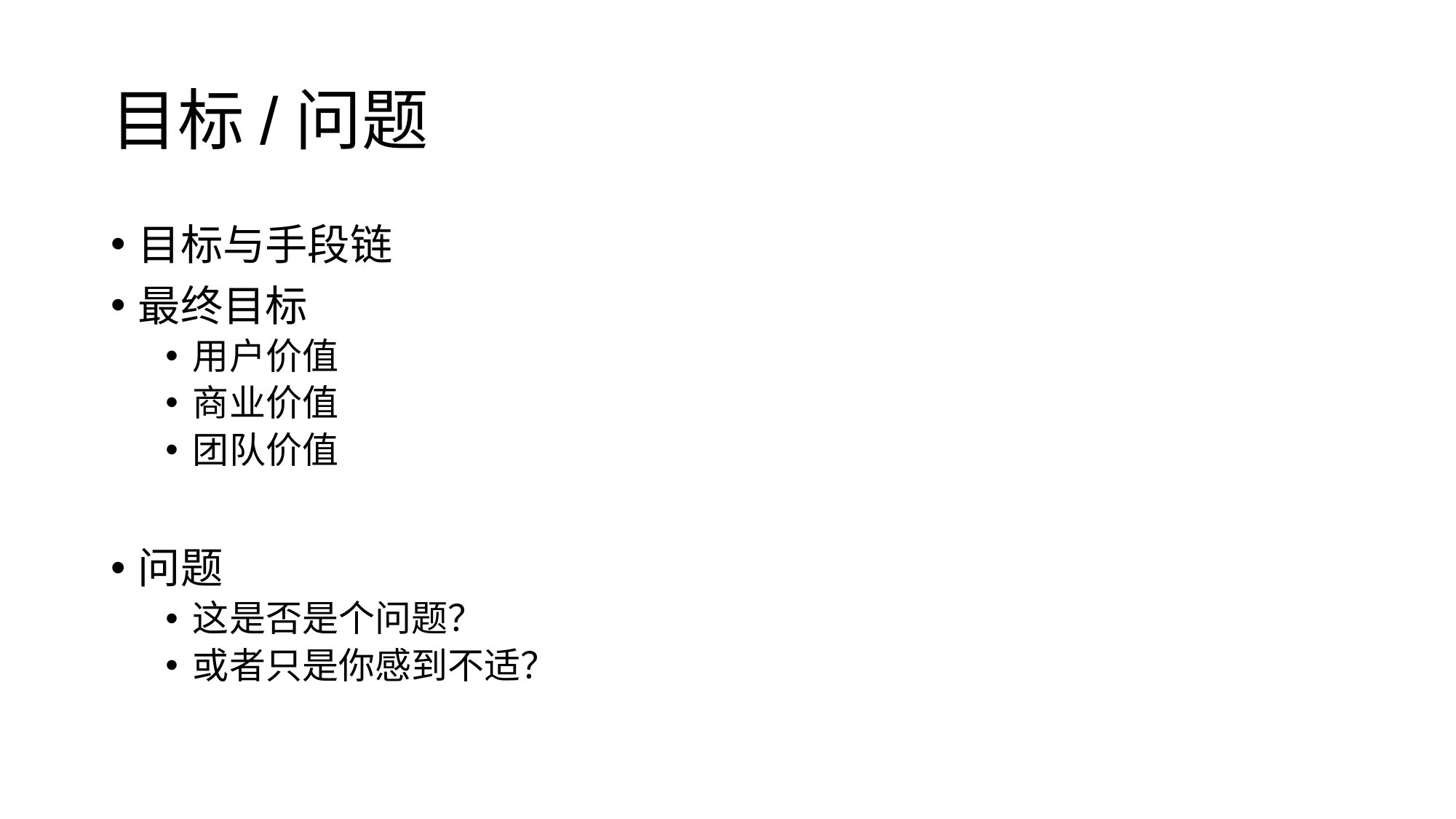

# 目标/问题
目标与手段链
最终目标
用户价值
商业价值
团队价值

问题
这是否是个问题？
或者只是你感到不适？